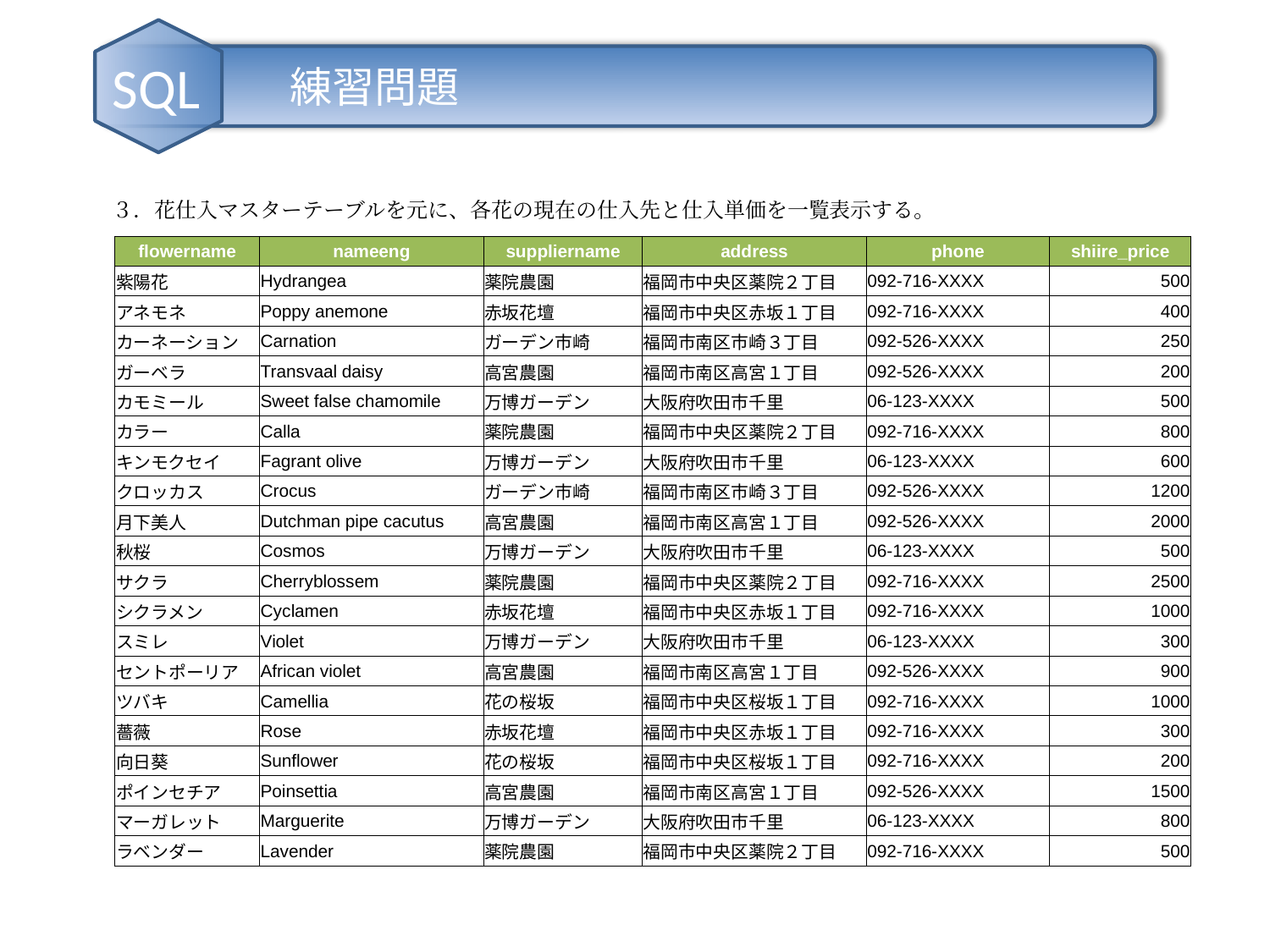

練習問題
SQL
３．花仕入マスターテーブルを元に、各花の現在の仕入先と仕入単価を一覧表示する。
| flowername | nameeng | suppliername | address | phone | shiire\_price |
| --- | --- | --- | --- | --- | --- |
| 紫陽花 | Hydrangea | 薬院農園 | 福岡市中央区薬院２丁目 | 092-716-XXXX | 500 |
| アネモネ | Poppy anemone | 赤坂花壇 | 福岡市中央区赤坂１丁目 | 092-716-XXXX | 400 |
| カーネーション | Carnation | ガーデン市崎 | 福岡市南区市崎３丁目 | 092-526-XXXX | 250 |
| ガーベラ | Transvaal daisy | 高宮農園 | 福岡市南区高宮１丁目 | 092-526-XXXX | 200 |
| カモミール | Sweet false chamomile | 万博ガーデン | 大阪府吹田市千里 | 06-123-XXXX | 500 |
| カラー | Calla | 薬院農園 | 福岡市中央区薬院２丁目 | 092-716-XXXX | 800 |
| キンモクセイ | Fagrant olive | 万博ガーデン | 大阪府吹田市千里 | 06-123-XXXX | 600 |
| クロッカス | Crocus | ガーデン市崎 | 福岡市南区市崎３丁目 | 092-526-XXXX | 1200 |
| 月下美人 | Dutchman pipe cacutus | 高宮農園 | 福岡市南区高宮１丁目 | 092-526-XXXX | 2000 |
| 秋桜 | Cosmos | 万博ガーデン | 大阪府吹田市千里 | 06-123-XXXX | 500 |
| サクラ | Cherryblossem | 薬院農園 | 福岡市中央区薬院２丁目 | 092-716-XXXX | 2500 |
| シクラメン | Cyclamen | 赤坂花壇 | 福岡市中央区赤坂１丁目 | 092-716-XXXX | 1000 |
| スミレ | Violet | 万博ガーデン | 大阪府吹田市千里 | 06-123-XXXX | 300 |
| セントポーリア | African violet | 高宮農園 | 福岡市南区高宮１丁目 | 092-526-XXXX | 900 |
| ツバキ | Camellia | 花の桜坂 | 福岡市中央区桜坂１丁目 | 092-716-XXXX | 1000 |
| 薔薇 | Rose | 赤坂花壇 | 福岡市中央区赤坂１丁目 | 092-716-XXXX | 300 |
| 向日葵 | Sunflower | 花の桜坂 | 福岡市中央区桜坂１丁目 | 092-716-XXXX | 200 |
| ポインセチア | Poinsettia | 高宮農園 | 福岡市南区高宮１丁目 | 092-526-XXXX | 1500 |
| マーガレット | Marguerite | 万博ガーデン | 大阪府吹田市千里 | 06-123-XXXX | 800 |
| ラベンダー | Lavender | 薬院農園 | 福岡市中央区薬院２丁目 | 092-716-XXXX | 500 |